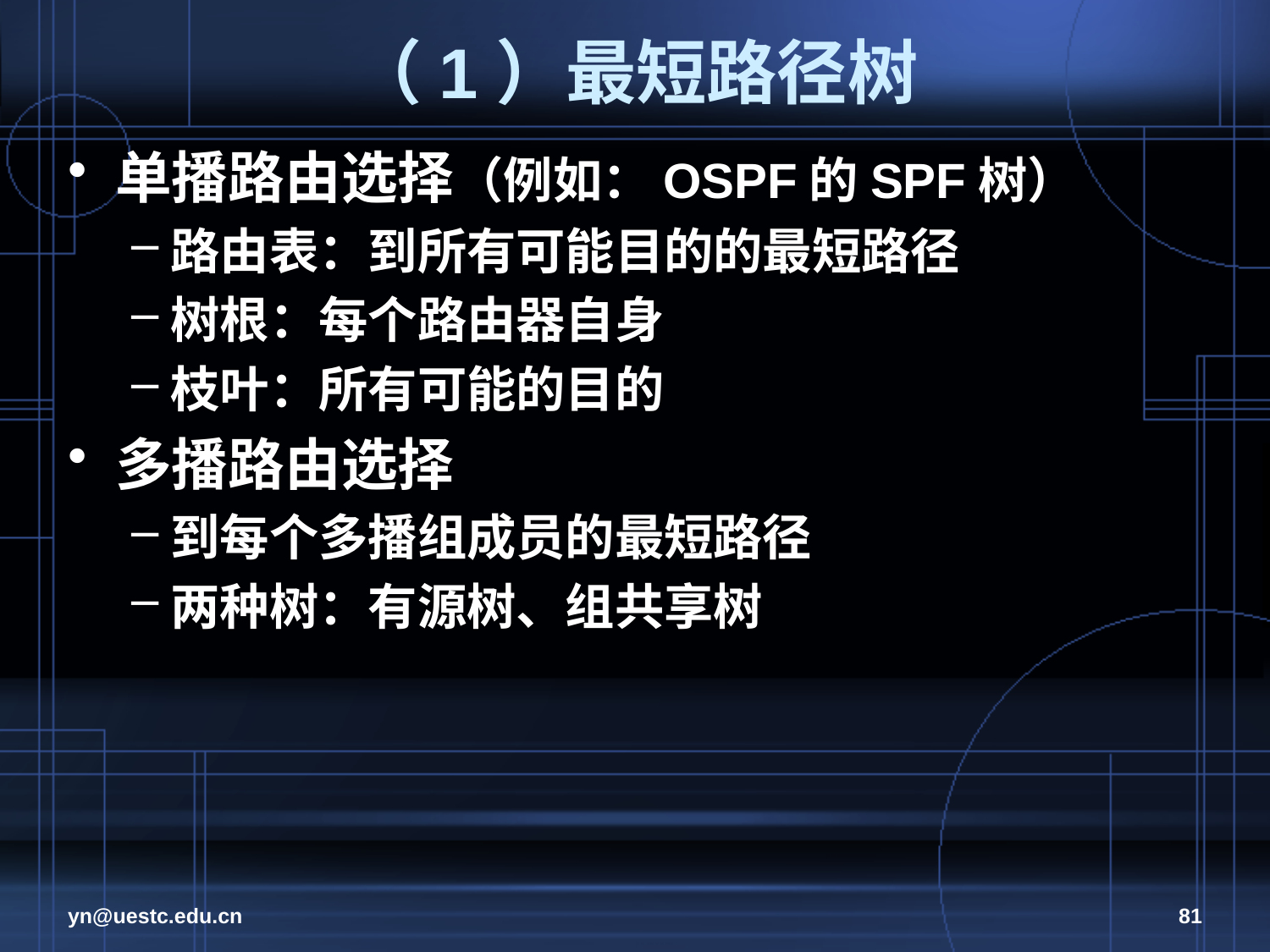

# （1）最短路径树
单播路由选择（例如：OSPF的SPF树）
路由表：到所有可能目的的最短路径
树根：每个路由器自身
枝叶：所有可能的目的
多播路由选择
到每个多播组成员的最短路径
两种树：有源树、组共享树

yn@uestc.edu.cn
81